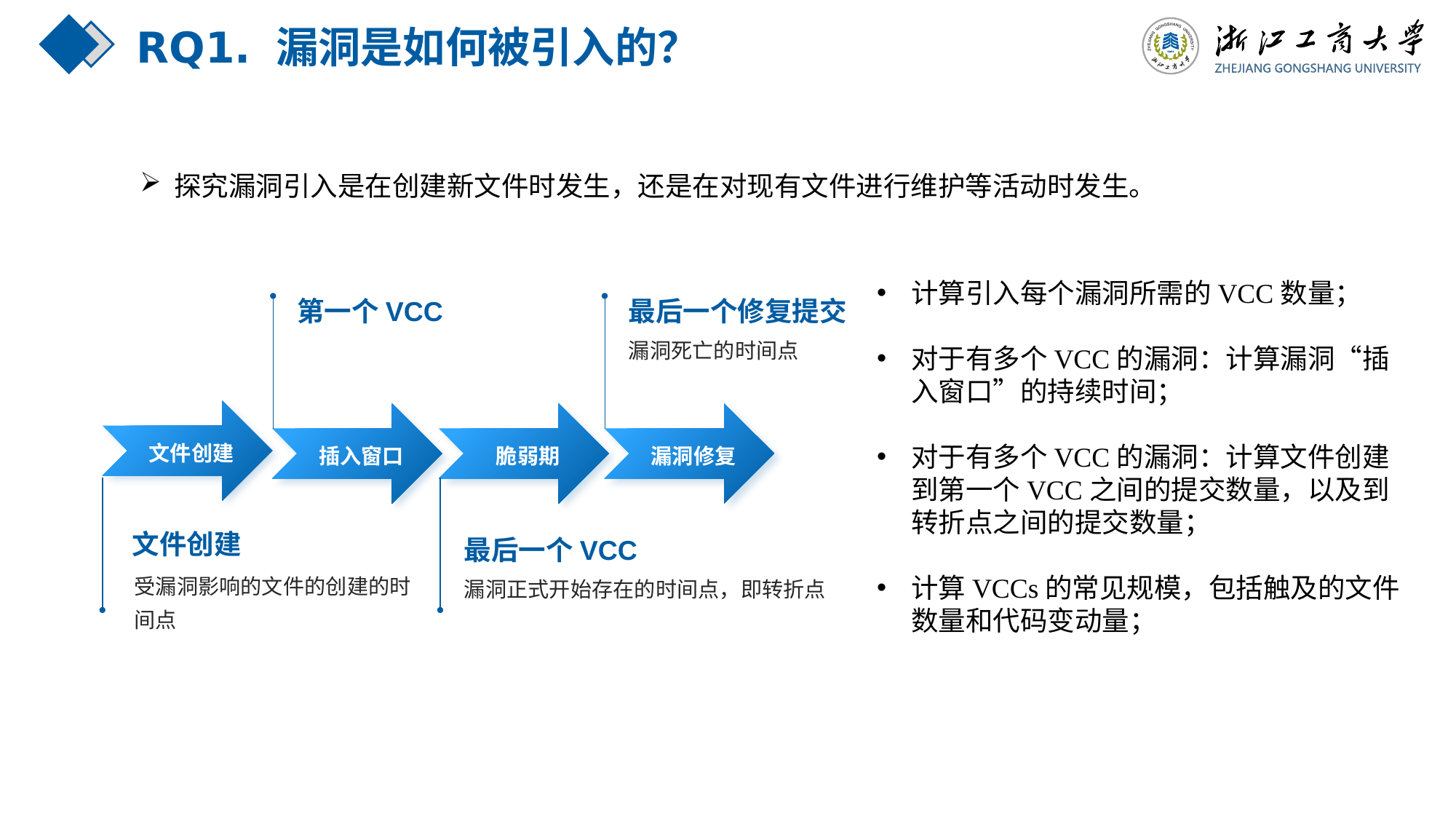

RQ1. 漏洞是如何被引入的？
探究漏洞引入是在创建新文件时发生，还是在对现有文件进行维护等活动时发生。

计算引入每个漏洞所需的VCC数量；

对于有多个VCC的漏洞：计算漏洞“插入窗口”的持续时间；

对于有多个VCC的漏洞：计算文件创建到第一个VCC之间的提交数量，以及到转折点之间的提交数量；

计算VCCs的常见规模，包括触及的文件数量和代码变动量；
第一个VCC
最后一个修复提交
漏洞死亡的时间点
文件创建
插入窗口
脆弱期
漏洞修复
最后一个VCC
文件创建
受漏洞影响的文件的创建的时间点
漏洞正式开始存在的时间点，即转折点
10